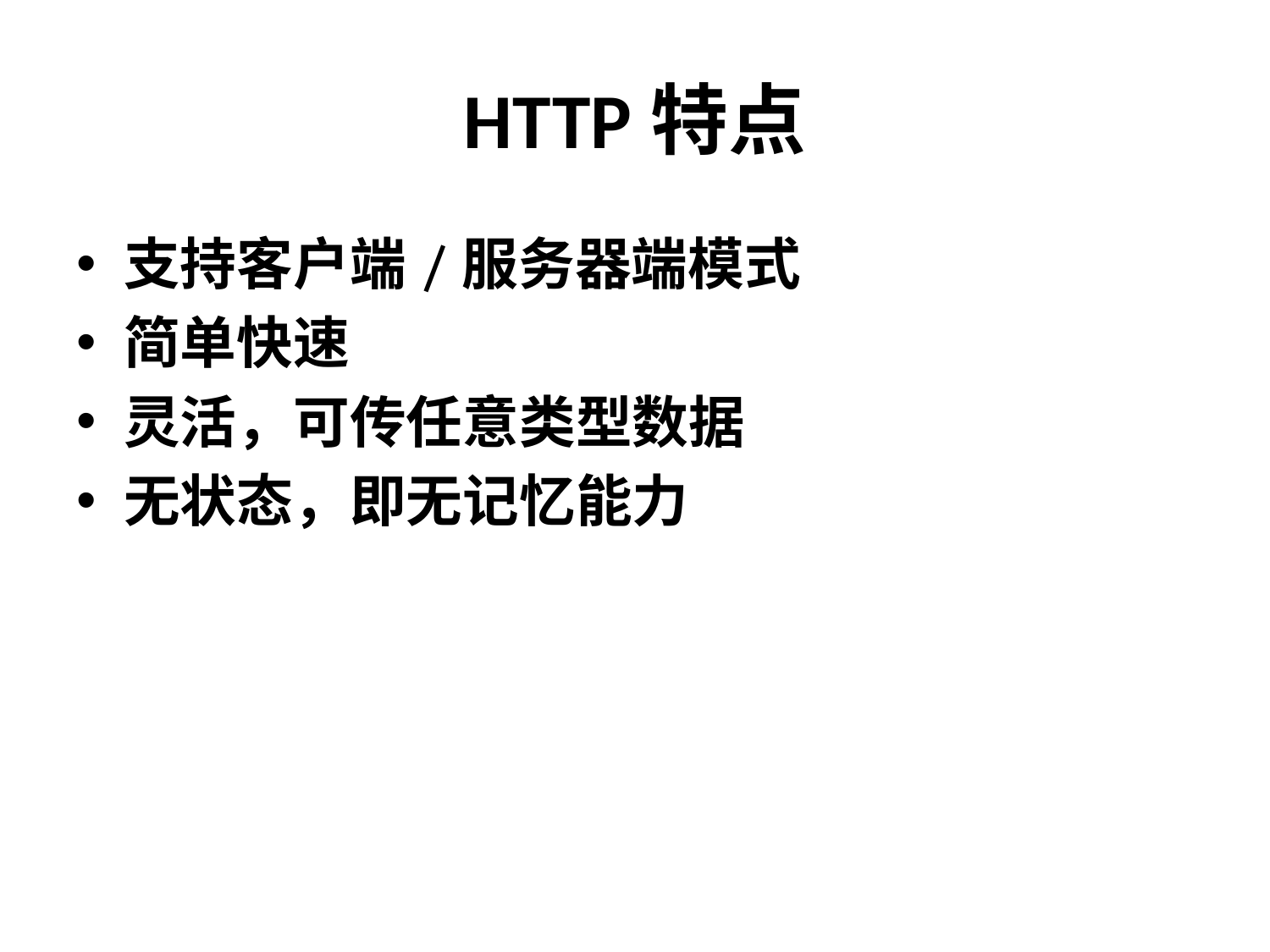

# HTTP特点
支持客户端/服务器端模式
简单快速
灵活，可传任意类型数据
无状态，即无记忆能力